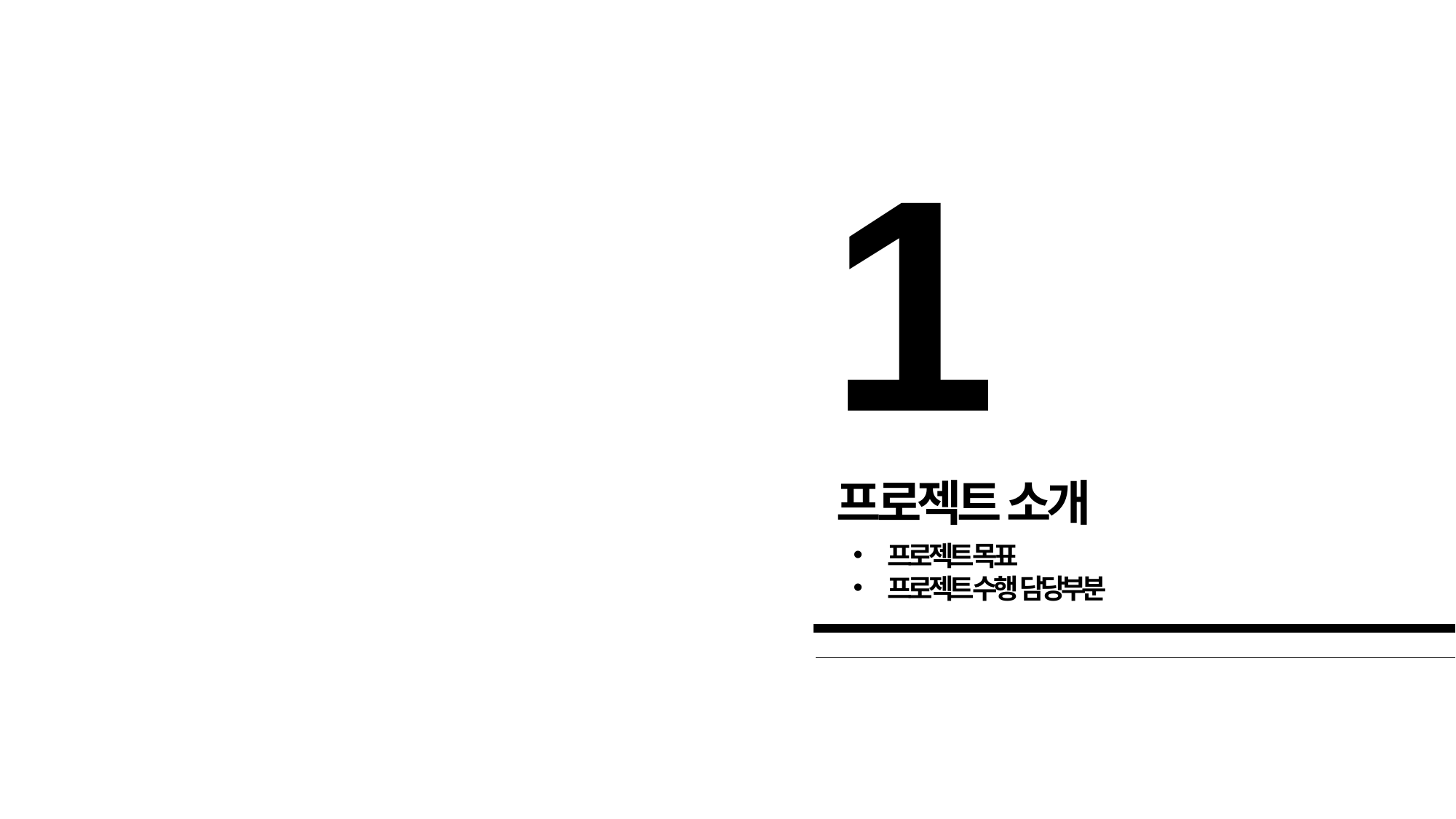

1
프로젝트 소개
프로젝트 목표
프로젝트 수행  담당부분